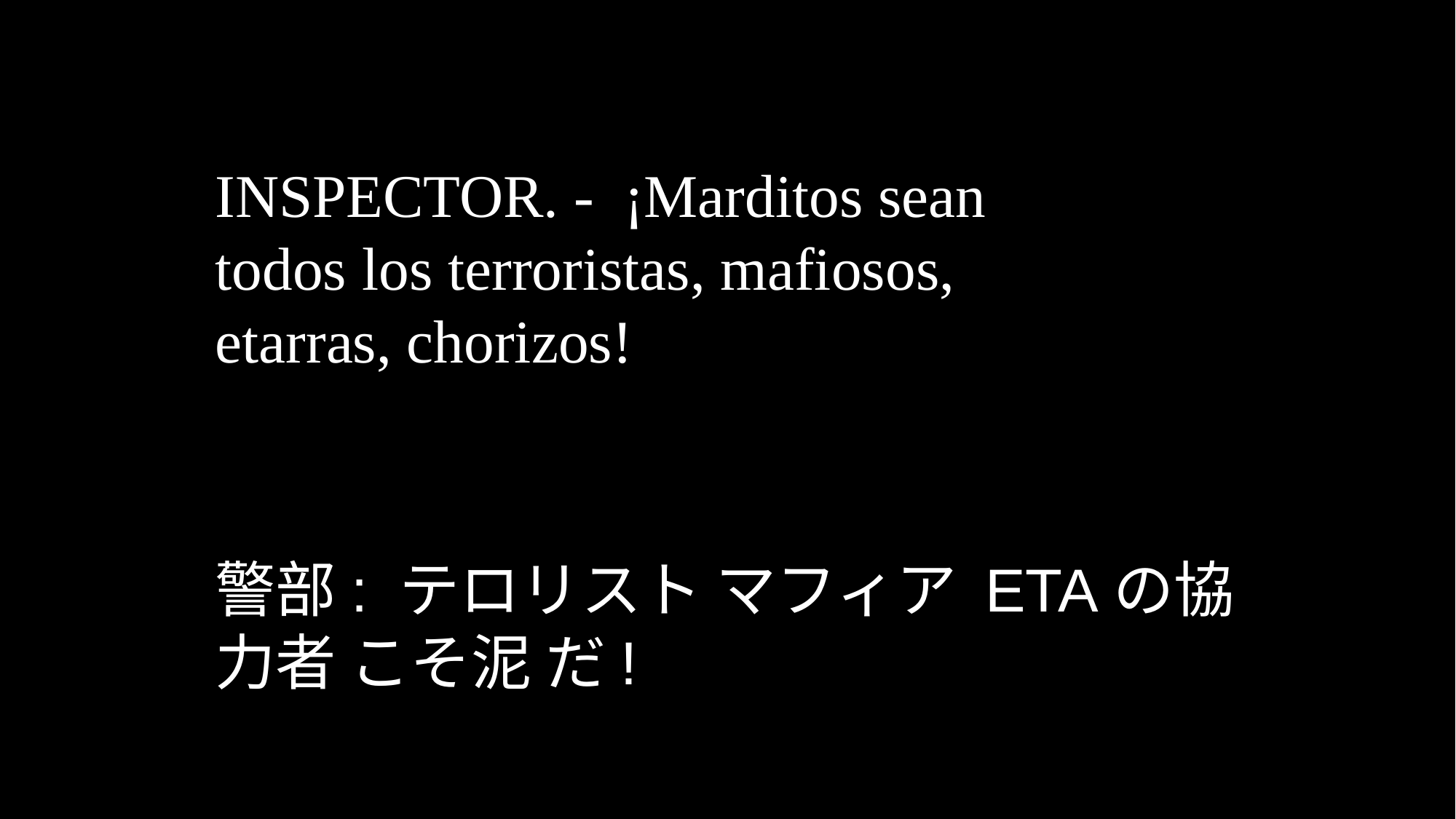

INSPECTOR. -  ¡Marditos sean todos los terroristas, mafiosos, etarras, chorizos!

警部: テロリスト マフィア ETAの協力者 こそ泥 だ!